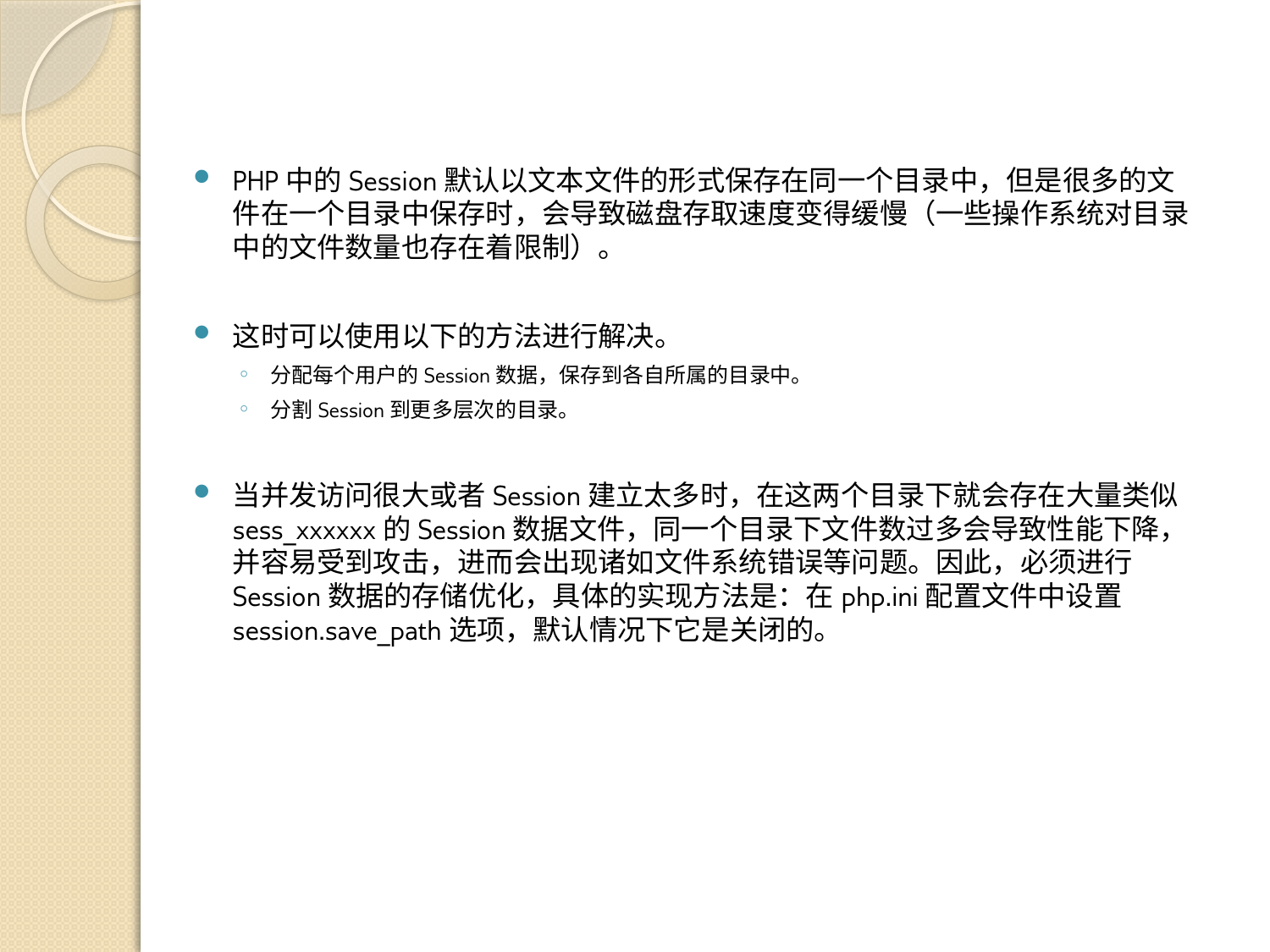

PHP中的Session默认以文本文件的形式保存在同一个目录中，但是很多的文件在一个目录中保存时，会导致磁盘存取速度变得缓慢（一些操作系统对目录中的文件数量也存在着限制）。

这时可以使用以下的方法进行解决。
分配每个用户的Session数据，保存到各自所属的目录中。
分割Session到更多层次的目录。

当并发访问很大或者Session建立太多时，在这两个目录下就会存在大量类似sess_xxxxxx的Session数据文件，同一个目录下文件数过多会导致性能下降，并容易受到攻击，进而会出现诸如文件系统错误等问题。因此，必须进行Session数据的存储优化，具体的实现方法是：在php.ini配置文件中设置session.save_path选项，默认情况下它是关闭的。